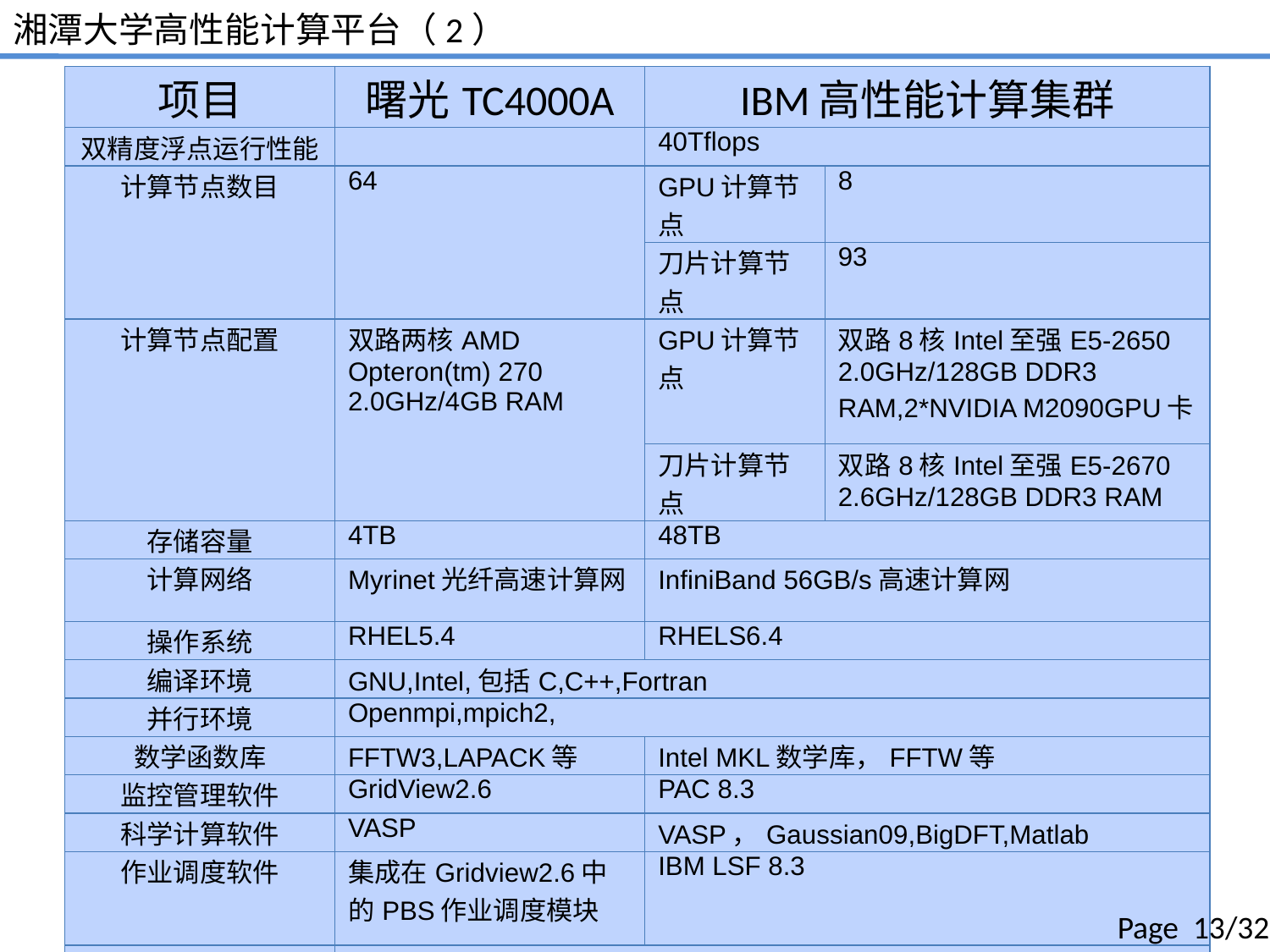

湘潭大学高性能计算平台（2）

| 项目 | 曙光TC4000A | IBM高性能计算集群 |  |
| --- | --- | --- | --- |
| 双精度浮点运行性能 |  | 40Tflops |  |
| 计算节点数目 | 64 | GPU计算节点 | 8 |
|  |  | 刀片计算节点 | 93 |
| 计算节点配置 | 双路两核AMD Opteron(tm) 270 2.0GHz/4GB RAM | GPU计算节点 | 双路8核Intel至强E5-2650 2.0GHz/128GB DDR3 RAM,2\*NVIDIA M2090GPU卡 |
|  |  | 刀片计算节点 | 双路8核Intel至强E5-2670 2.6GHz/128GB DDR3 RAM |
| 存储容量 | 4TB | 48TB |  |
| 计算网络 | Myrinet光纤高速计算网 | InfiniBand 56GB/s高速计算网 |  |
| 操作系统 | RHEL5.4 | RHELS6.4 |  |
| 编译环境 | GNU,Intel,包括C,C++,Fortran |  |  |
| 并行环境 | Openmpi,mpich2, |  |  |
| 数学函数库 | FFTW3,LAPACK等 | Intel MKL数学库，FFTW等 |  |
| 监控管理软件 | GridView2.6 | PAC 8.3 |  |
| 科学计算软件 | VASP | VASP，Gaussian09,BigDFT,Matlab |  |
| 作业调度软件 | 集成在Gridview2.6中的PBS作业调度模块 | IBM LSF 8.3 |  |
| 应用领域 | 可支持物理，化学，材料等相关领域的科学计算 |  |  |
Page  13/32